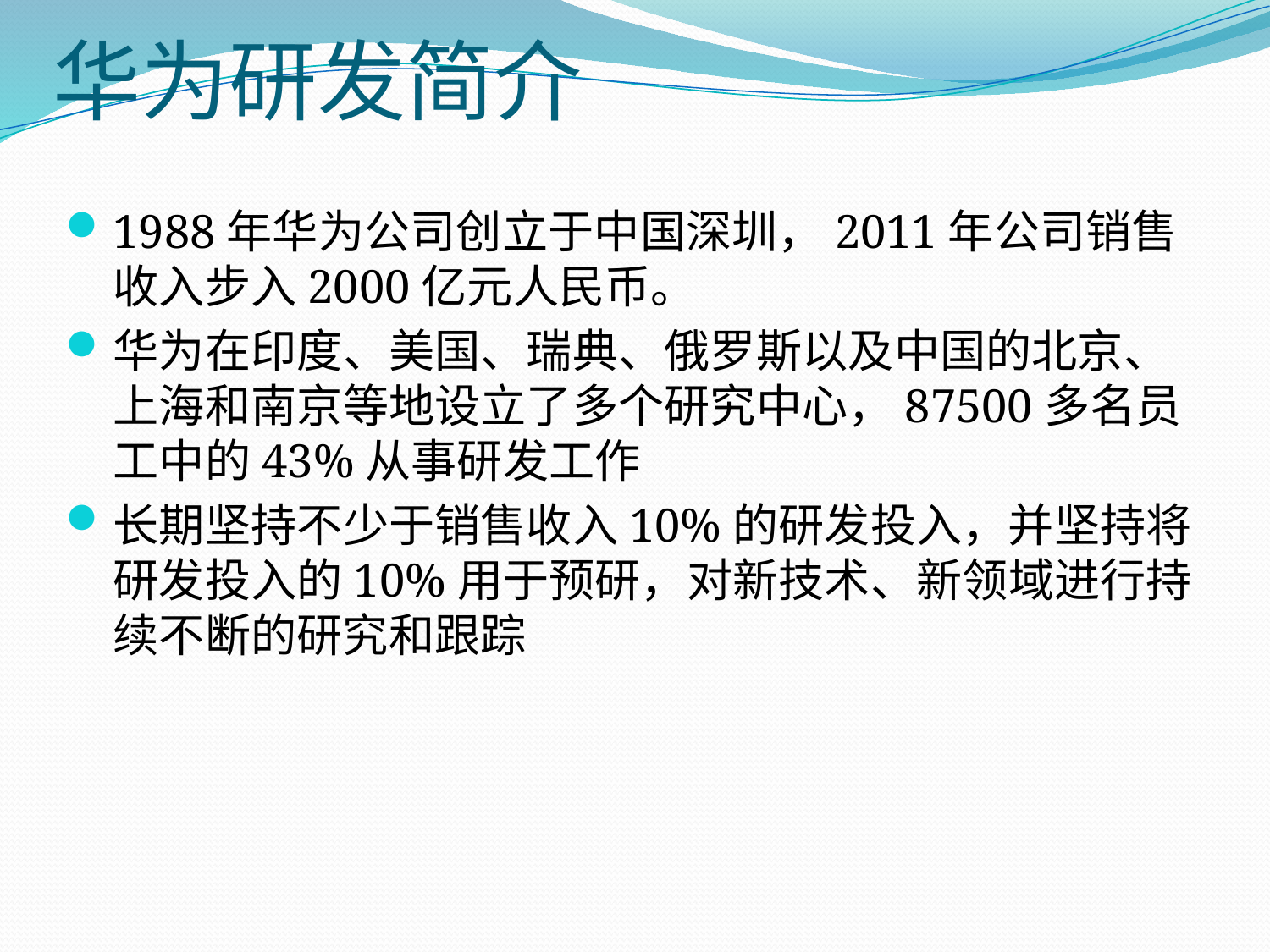

# 华为研发简介
1988年华为公司创立于中国深圳，2011年公司销售收入步入2000亿元人民币。
华为在印度、美国、瑞典、俄罗斯以及中国的北京、上海和南京等地设立了多个研究中心，87500多名员工中的43%从事研发工作
长期坚持不少于销售收入10%的研发投入，并坚持将研发投入的10%用于预研，对新技术、新领域进行持续不断的研究和跟踪